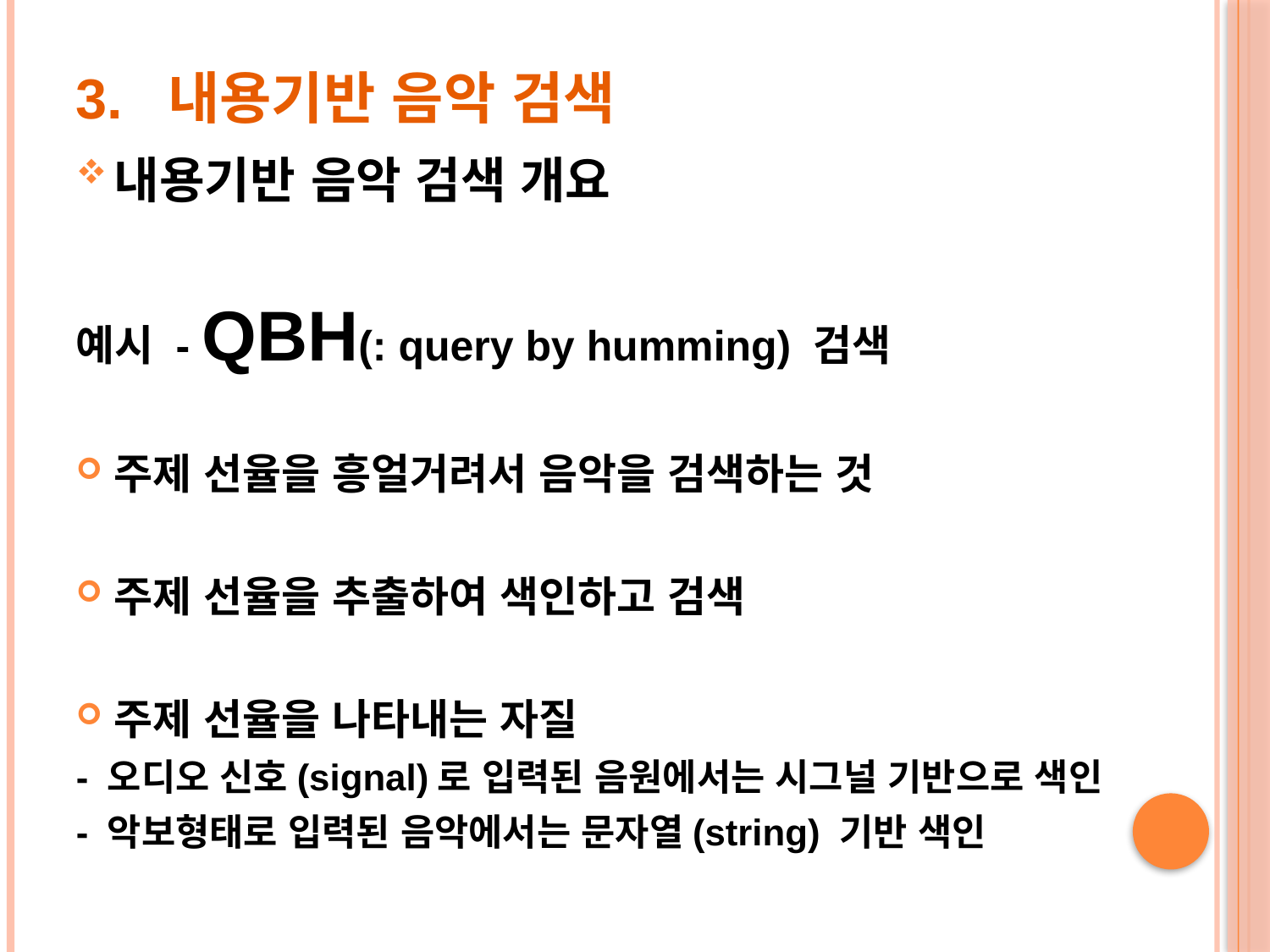

# 3.  내용기반 음악 검색
내용기반 음악 검색 개요

예시 - QBH(: query by humming) 검색

주제 선율을 흥얼거려서 음악을 검색하는 것

주제 선율을 추출하여 색인하고 검색

주제 선율을 나타내는 자질
- 오디오 신호(signal)로 입력된 음원에서는 시그널 기반으로 색인
- 악보형태로 입력된 음악에서는 문자열(string) 기반 색인